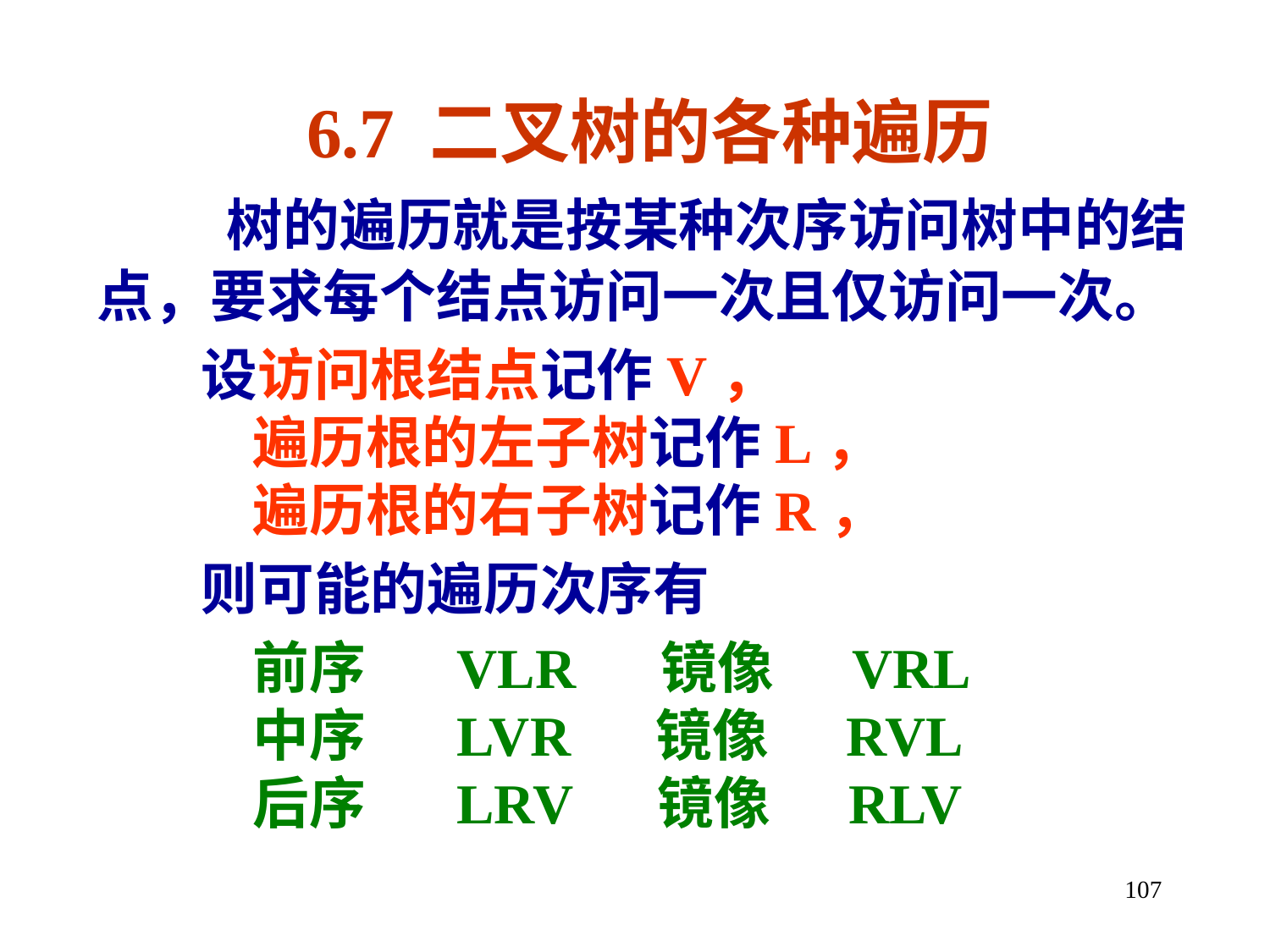

# 6.7 二叉树的各种遍历
       树的遍历就是按某种次序访问树中的结点，要求每个结点访问一次且仅访问一次。
       设访问根结点记作V，
           遍历根的左子树记作L，
           遍历根的右子树记作R，
       则可能的遍历次序有
           前序      VLR     镜像     VRL
           中序      LVR     镜像     RVL
           后序      LRV     镜像     RLV

107